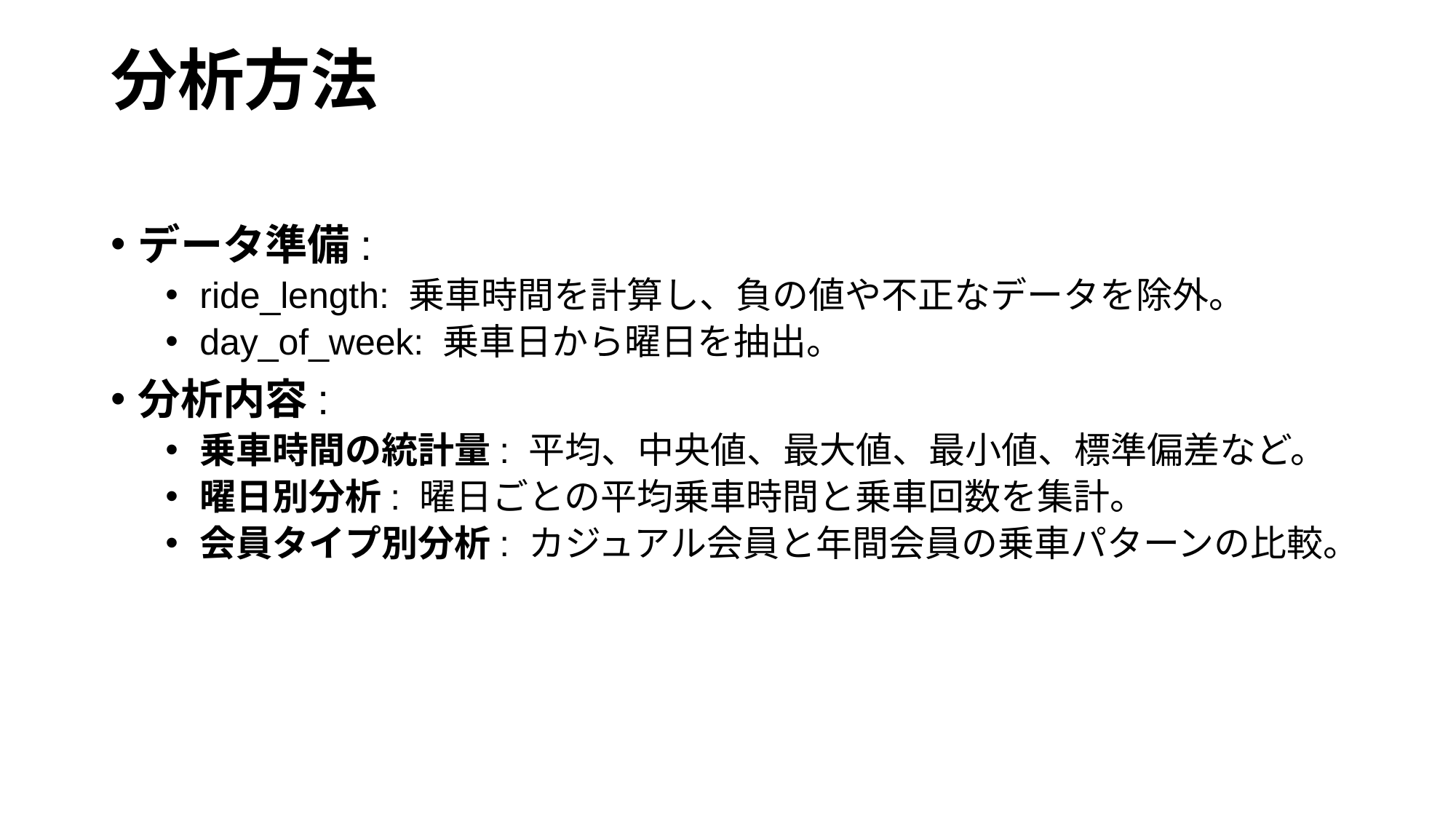

# 分析方法
データ準備:
ride_length: 乗車時間を計算し、負の値や不正なデータを除外。
day_of_week: 乗車日から曜日を抽出。
分析内容:
乗車時間の統計量: 平均、中央値、最大値、最小値、標準偏差など。
曜日別分析: 曜日ごとの平均乗車時間と乗車回数を集計。
会員タイプ別分析: カジュアル会員と年間会員の乗車パターンの比較。